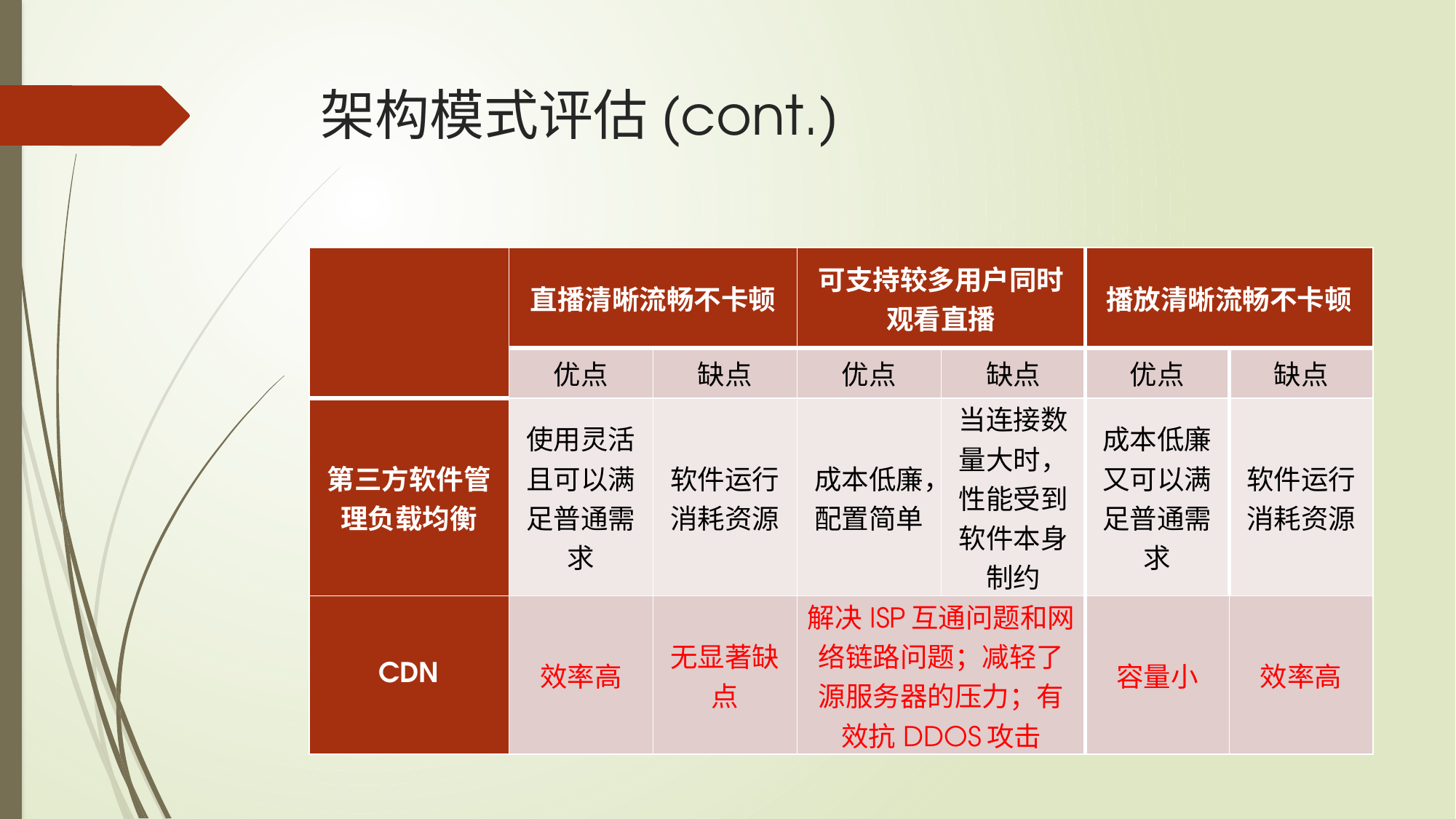

# 架构模式评估(cont.)
|  | 直播清晰流畅不卡顿 |  | 可支持较多用户同时观看直播 |  | 播放清晰流畅不卡顿 |  |
| --- | --- | --- | --- | --- | --- | --- |
|  | 优点 | 缺点 | 优点 | 缺点 | 优点 | 缺点 |
| 第三方软件管理负载均衡 | 使用灵活且可以满足普通需求 | 软件运行消耗资源 | 成本低廉，配置简单 | 当连接数量大时，性能受到软件本身制约 | 成本低廉又可以满足普通需求 | 软件运行消耗资源 |
| CDN | 效率高 | 无显著缺点 | 解决ISP互通问题和网络链路问题；减轻了源服务器的压力；有效抗DDOS攻击 |  | 容量小 | 效率高 |